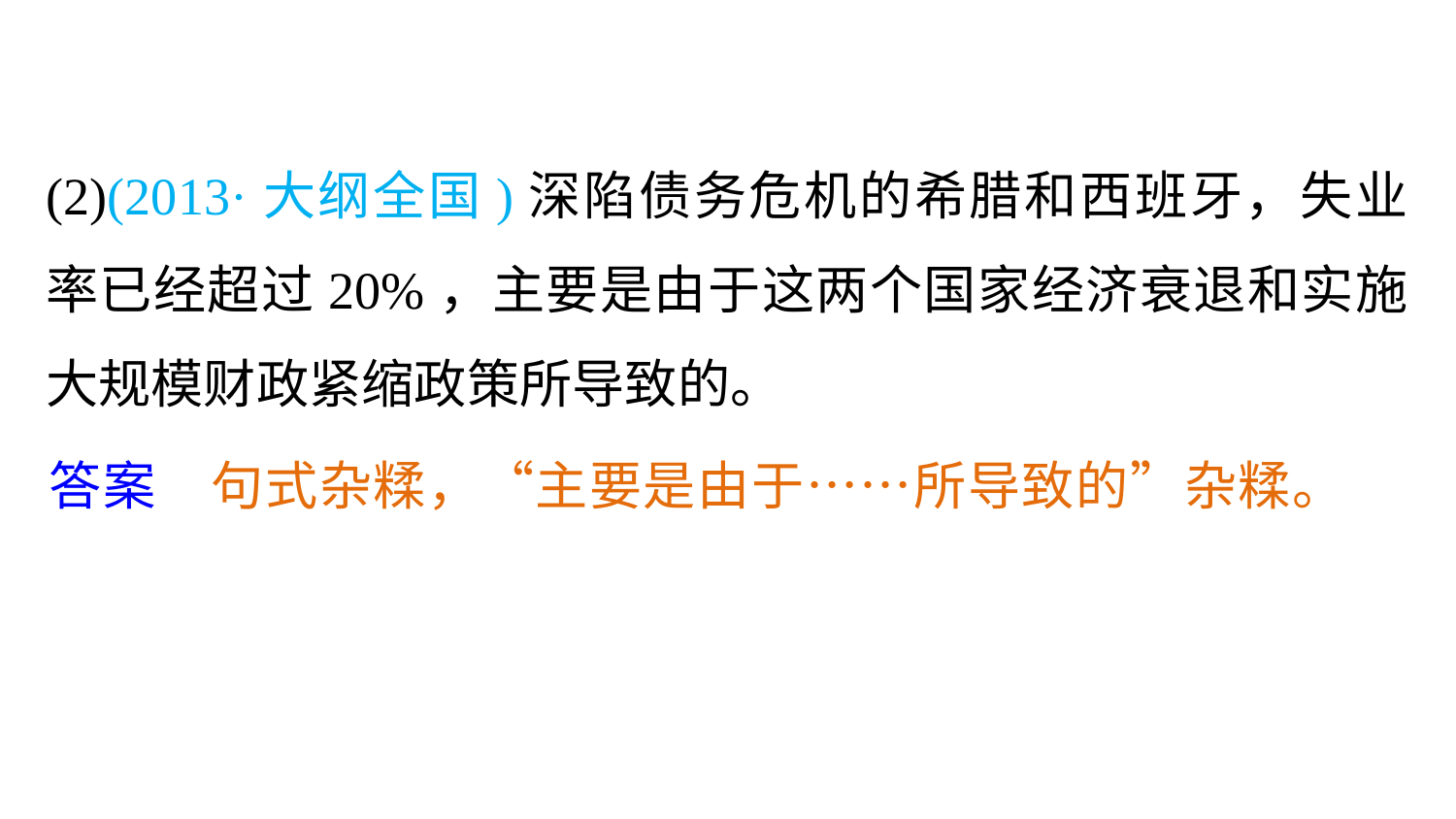

(2)(2013·大纲全国)深陷债务危机的希腊和西班牙，失业率已经超过20%，主要是由于这两个国家经济衰退和实施大规模财政紧缩政策所导致的。
答案　句式杂糅，“主要是由于……所导致的”杂糅。